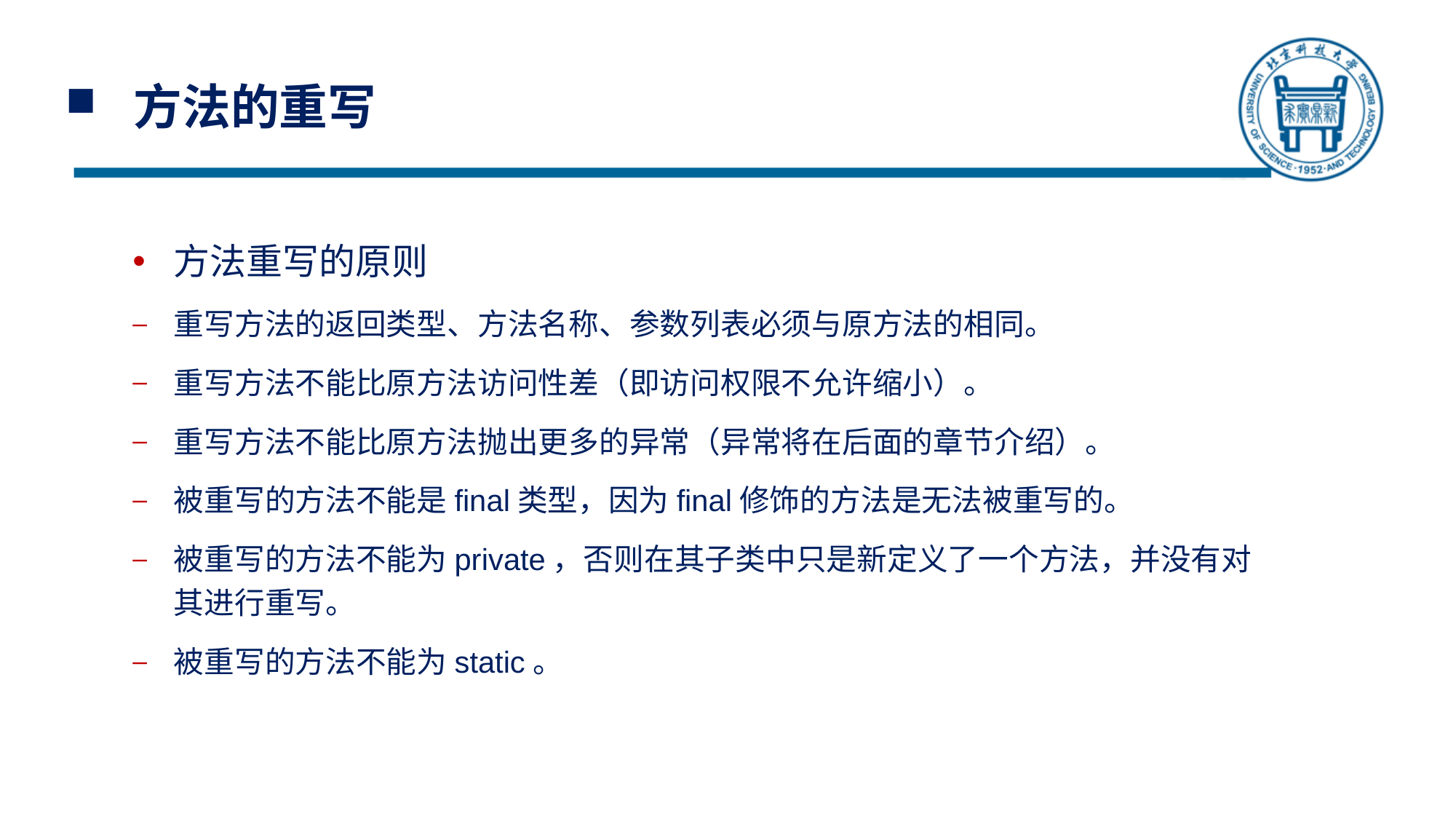

# 方法的重写
方法重写的原则
重写方法的返回类型、方法名称、参数列表必须与原方法的相同。
重写方法不能比原方法访问性差（即访问权限不允许缩小）。
重写方法不能比原方法抛出更多的异常（异常将在后面的章节介绍）。
被重写的方法不能是final类型，因为final修饰的方法是无法被重写的。
被重写的方法不能为private，否则在其子类中只是新定义了一个方法，并没有对其进行重写。
被重写的方法不能为static。